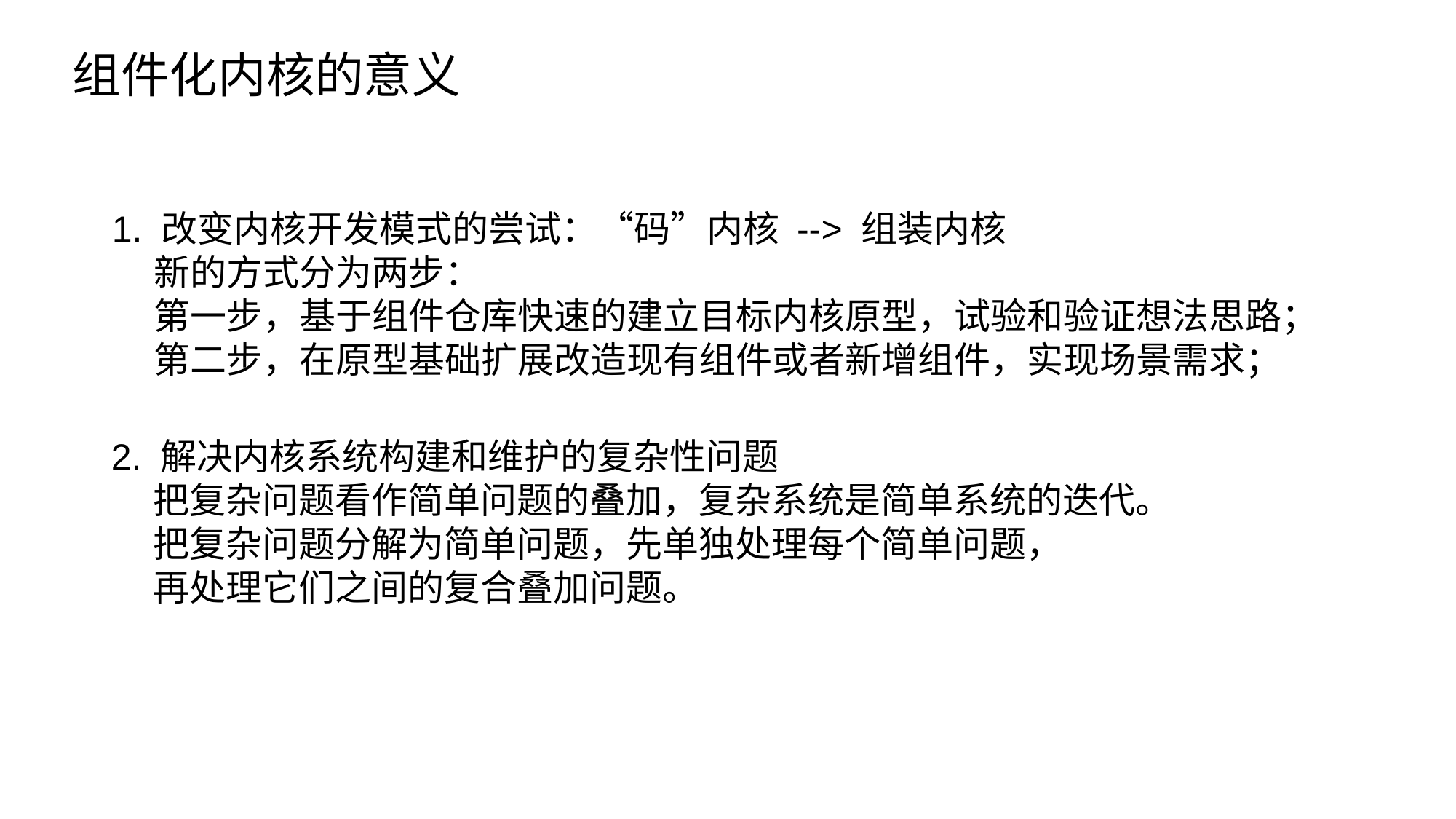

组件化内核的意义
1. 改变内核开发模式的尝试：“码”内核 --> 组装内核
    新的方式分为两步：
    第一步，基于组件仓库快速的建立目标内核原型，试验和验证想法思路；
    第二步，在原型基础扩展改造现有组件或者新增组件，实现场景需求；
2. 解决内核系统构建和维护的复杂性问题
    把复杂问题看作简单问题的叠加，复杂系统是简单系统的迭代。
    把复杂问题分解为简单问题，先单独处理每个简单问题，
    再处理它们之间的复合叠加问题。